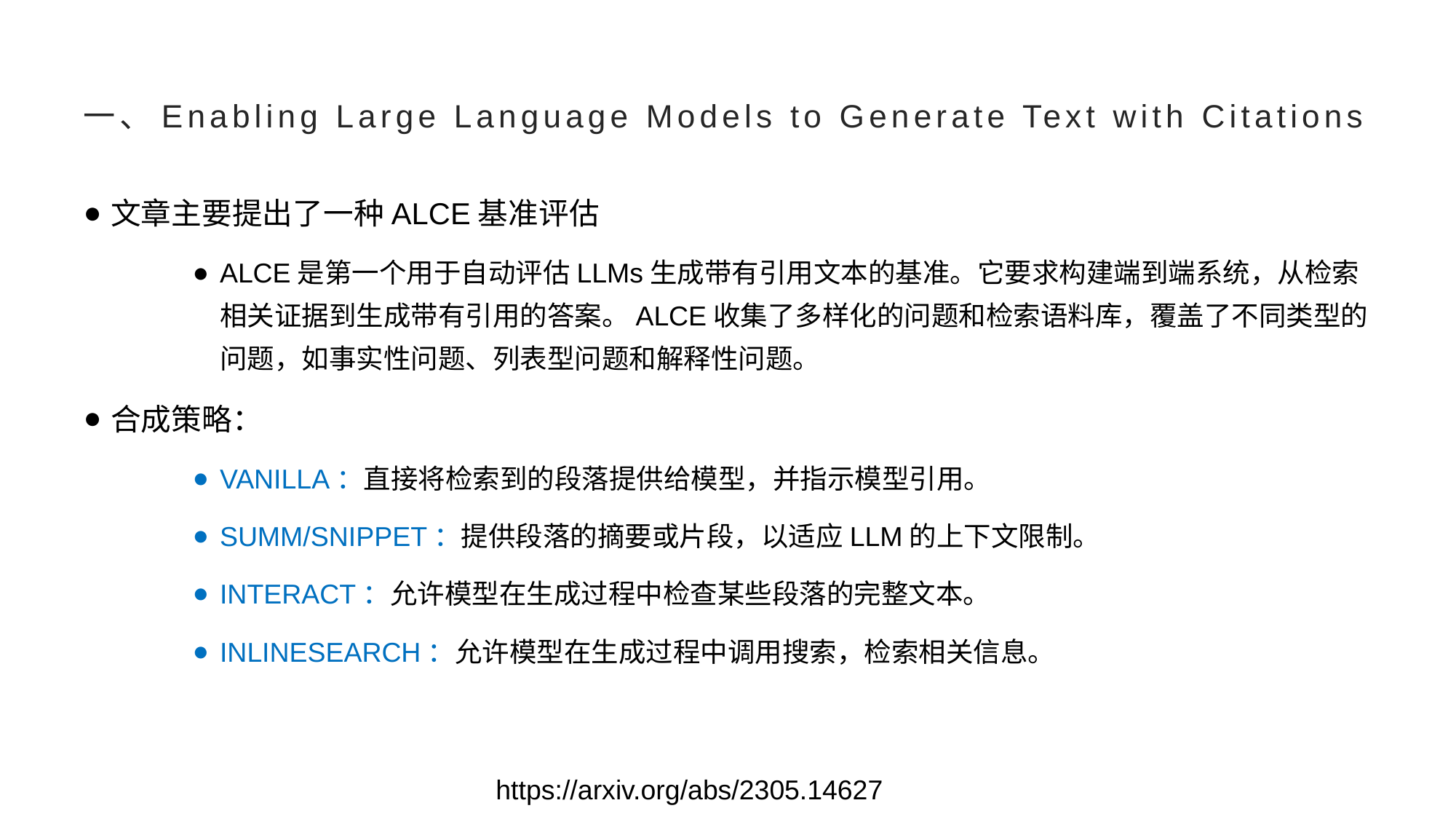

# 一、Enabling Large Language Models to Generate Text with Citations
文章主要提出了一种ALCE基准评估
ALCE是第一个用于自动评估LLMs生成带有引用文本的基准。它要求构建端到端系统，从检索相关证据到生成带有引用的答案。ALCE收集了多样化的问题和检索语料库，覆盖了不同类型的问题，如事实性问题、列表型问题和解释性问题。
合成策略：
VANILLA：直接将检索到的段落提供给模型，并指示模型引用。
SUMM/SNIPPET：提供段落的摘要或片段，以适应LLM的上下文限制。
INTERACT：允许模型在生成过程中检查某些段落的完整文本。
INLINESEARCH：允许模型在生成过程中调用搜索，检索相关信息。
https://arxiv.org/abs/2305.14627